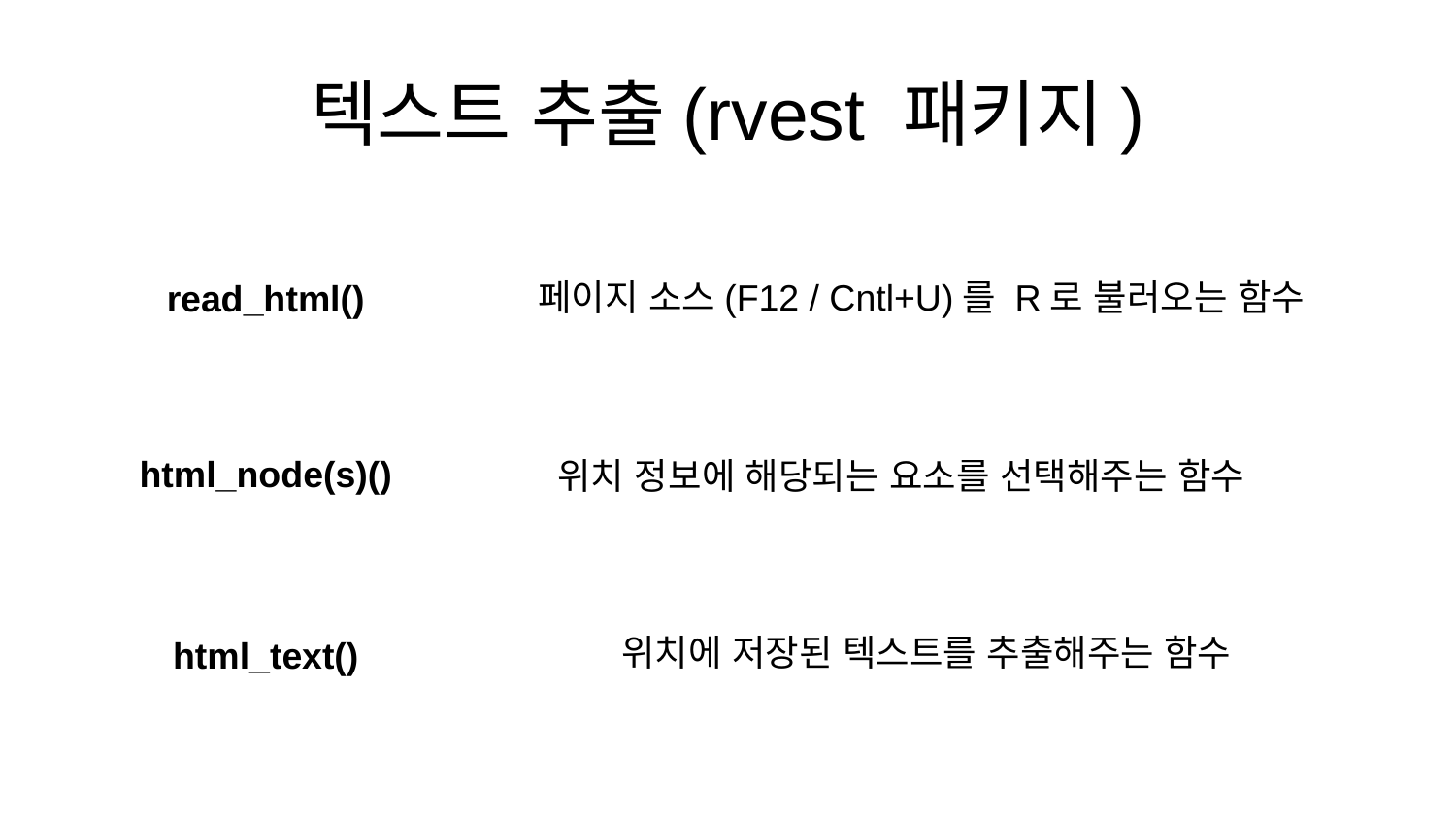

# 텍스트 추출(rvest 패키지)
페이지 소스(F12 / Cntl+U)를 R로 불러오는 함수
read_html()
html_node(s)()
위치 정보에 해당되는 요소를 선택해주는 함수
위치에 저장된 텍스트를 추출해주는 함수
html_text()